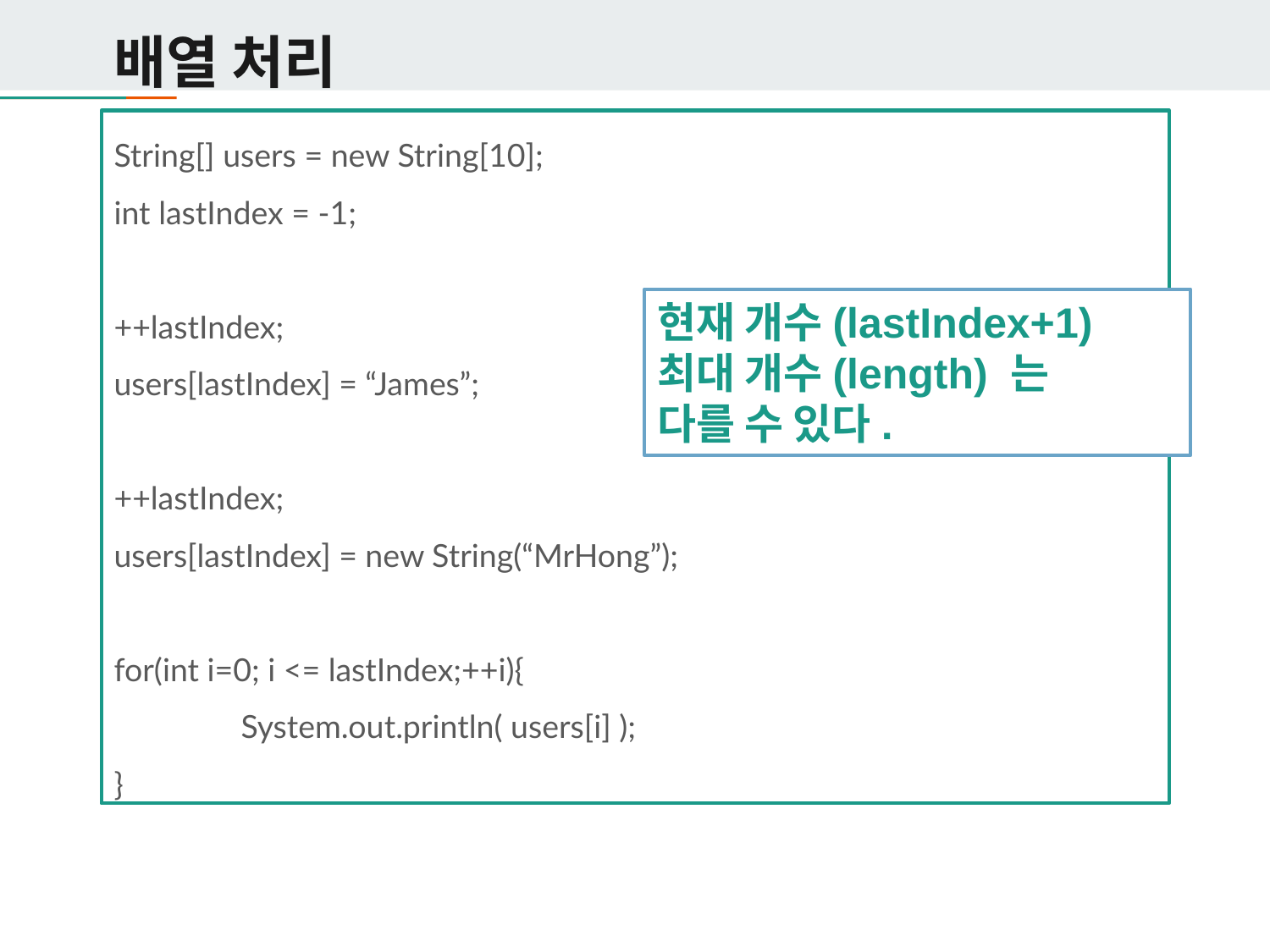

# 배열 처리
String[] users = new String[10];
int lastIndex = -1;

++lastIndex;
users[lastIndex] = “James”;

++lastIndex;
users[lastIndex] = new String(“MrHong”);

for(int i=0; i <= lastIndex;++i){
	System.out.println( users[i] );
}
현재 개수(lastIndex+1)
최대 개수(length) 는
다를 수 있다.